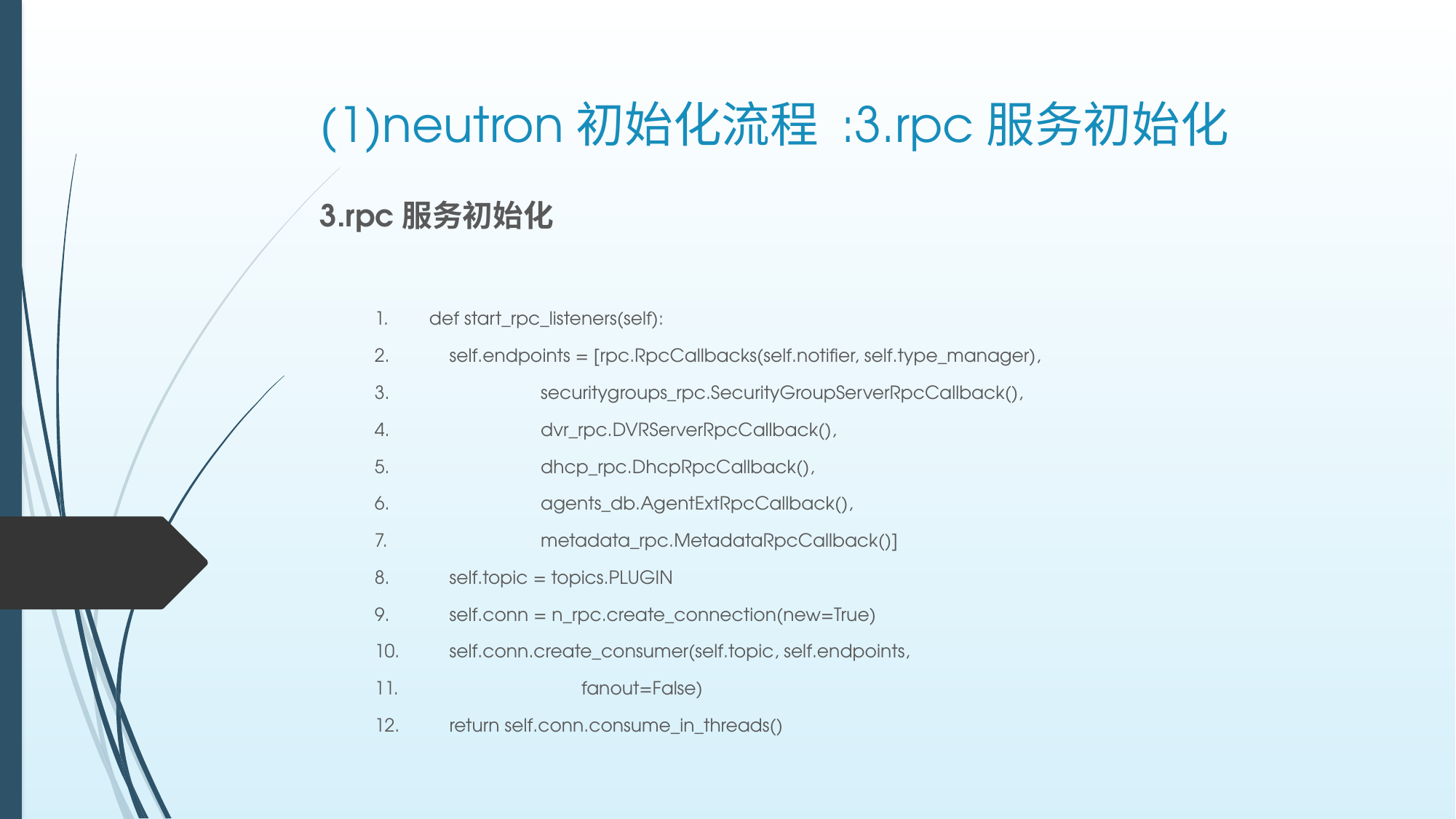

# (1)neutron初始化流程 :3.rpc服务初始化
3.rpc服务初始化

1.	def start_rpc_listeners(self):
2.	    self.endpoints = [rpc.RpcCallbacks(self.notifier, self.type_manager),
3.	                      securitygroups_rpc.SecurityGroupServerRpcCallback(),
4.	                      dvr_rpc.DVRServerRpcCallback(),
5.	                      dhcp_rpc.DhcpRpcCallback(),
6.	                      agents_db.AgentExtRpcCallback(),
7.	                      metadata_rpc.MetadataRpcCallback()]
8.	    self.topic = topics.PLUGIN
9.	    self.conn = n_rpc.create_connection(new=True)
10.	    self.conn.create_consumer(self.topic, self.endpoints,
11.	                              fanout=False)
12.	    return self.conn.consume_in_threads()